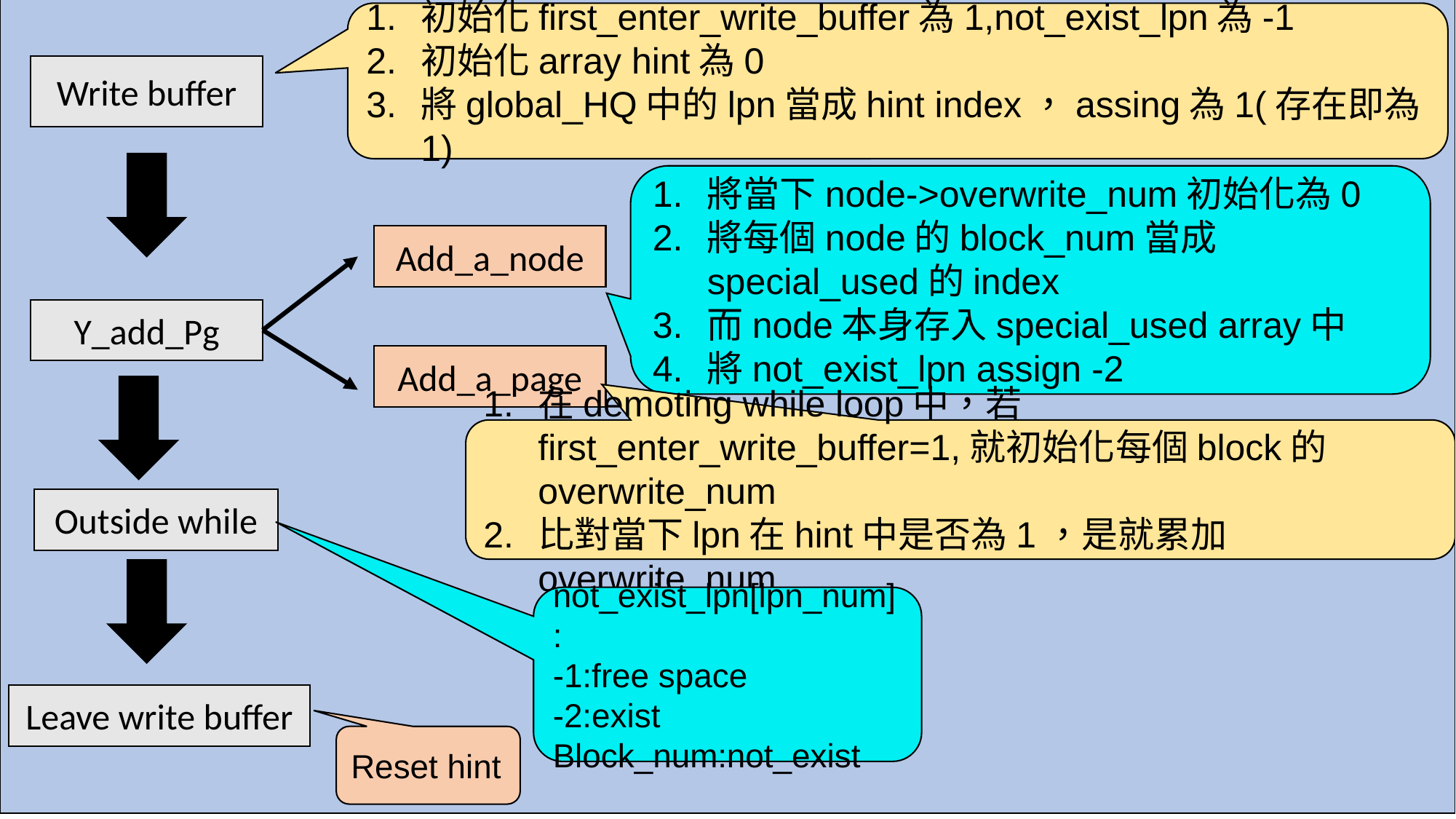

初始化first_enter_write_buffer為1,not_exist_lpn為-1
初始化array hint為0
將global_HQ中的lpn當成hint index，assing為1(存在即為1)
Write buffer

將當下node->overwrite_num初始化為0
將每個node的block_num當成special_used的index
而node本身存入special_used array中
將not_exist_lpn assign -2
Add_a_node
Y_add_Pg
Add_a_page

在demoting while loop中，若first_enter_write_buffer=1,就初始化每個block的overwrite_num
比對當下lpn在hint中是否為1，是就累加overwrite_num
Outside while

not_exist_lpn[lpn_num]:
-1:free space
-2:exist
Block_num:not_exist
Leave write buffer
Reset hint